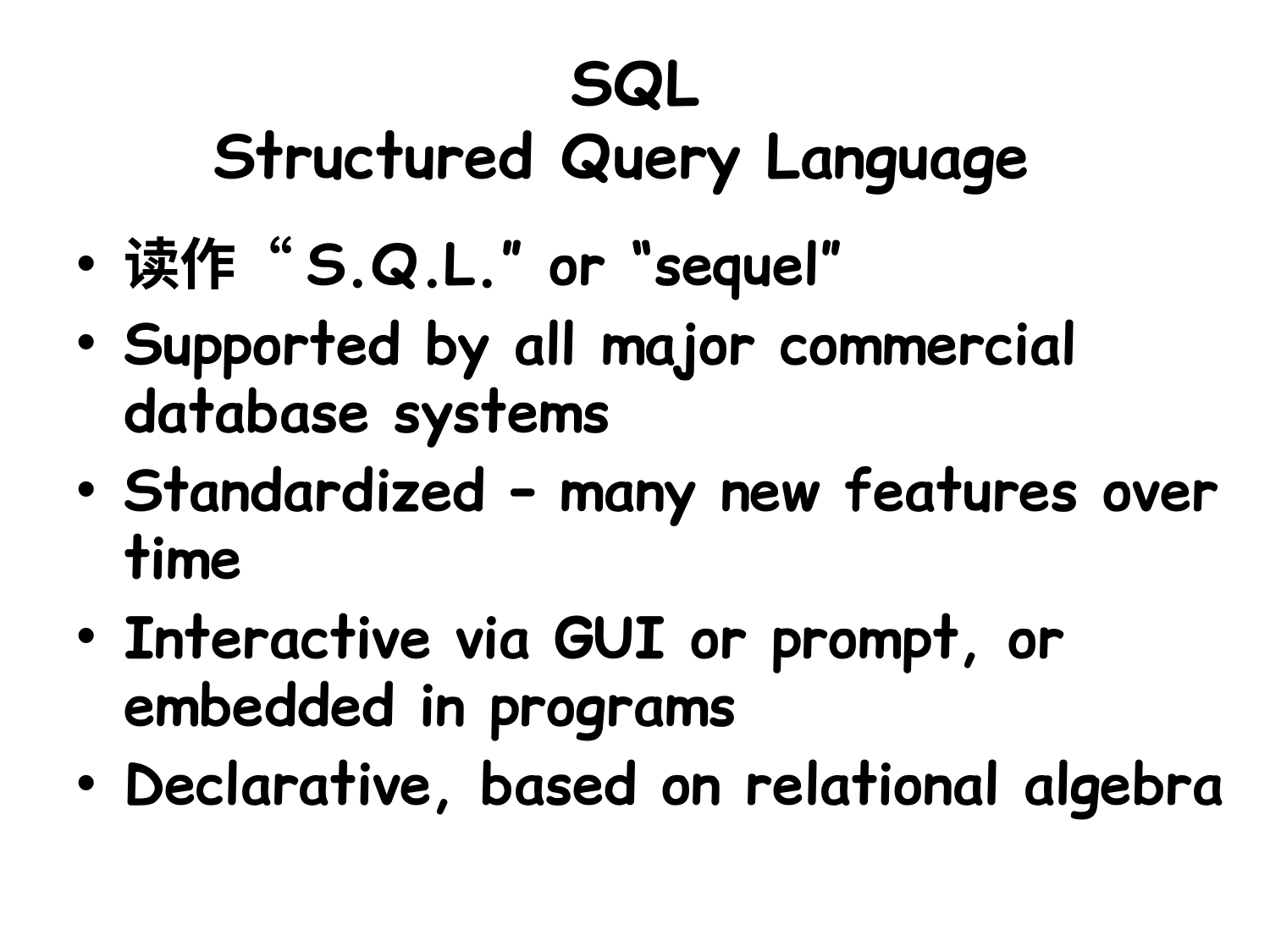

# SQL Structured Query Language
读作“S.Q.L.” or “sequel”
Supported by all major commercial database systems
Standardized – many new features over time
Interactive via GUI or prompt, or embedded in programs
Declarative, based on relational algebra